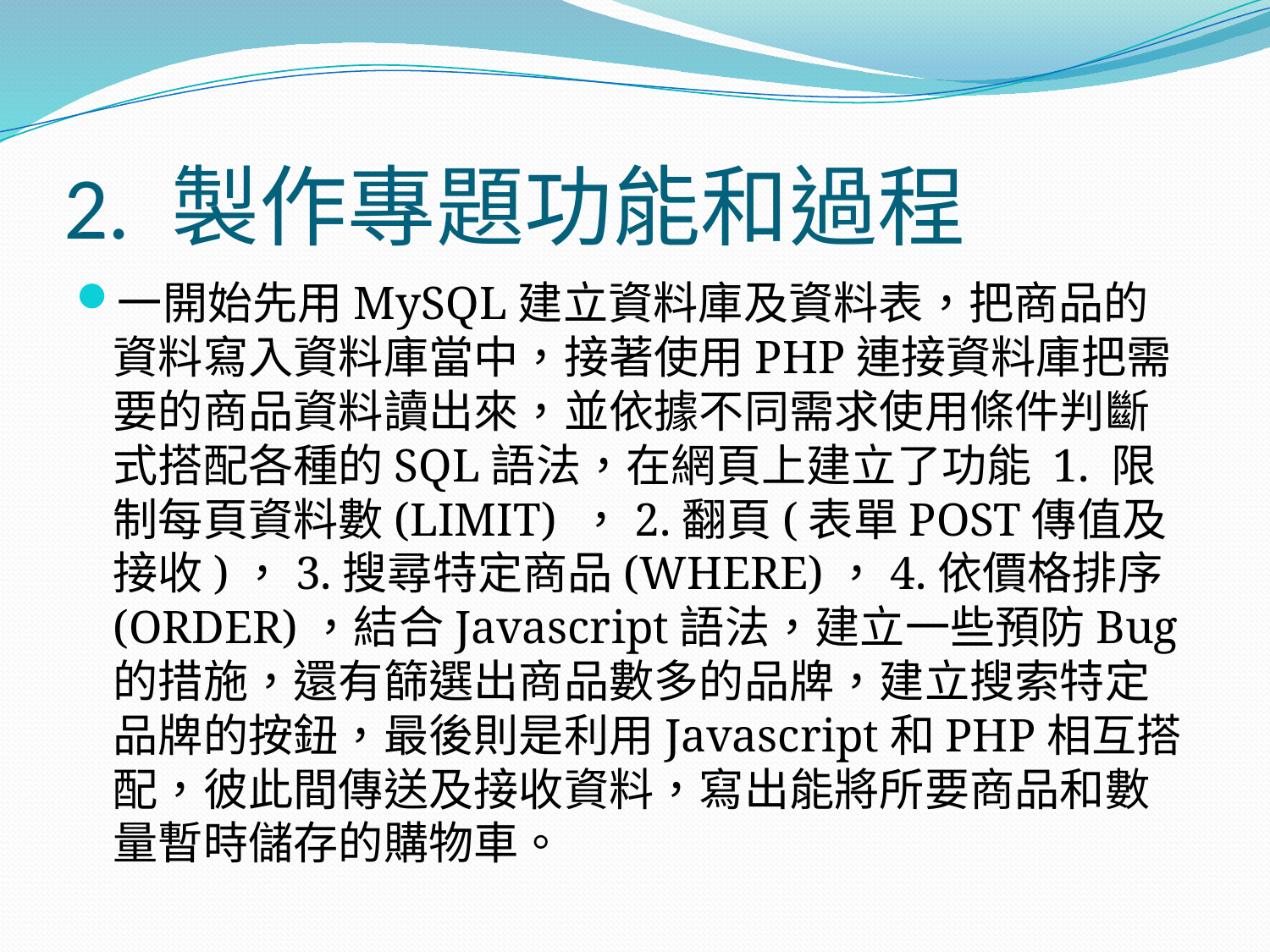

# 2. 製作專題功能和過程
一開始先用MySQL建立資料庫及資料表，把商品的資料寫入資料庫當中，接著使用PHP連接資料庫把需要的商品資料讀出來，並依據不同需求使用條件判斷式搭配各種的SQL語法，在網頁上建立了功能 1. 限制每頁資料數(LIMIT) ，2.翻頁(表單POST傳值及接收)，3.搜尋特定商品(WHERE)，4.依價格排序(ORDER)，結合Javascript語法，建立一些預防Bug的措施，還有篩選出商品數多的品牌，建立搜索特定品牌的按鈕，最後則是利用Javascript和PHP相互搭配，彼此間傳送及接收資料，寫出能將所要商品和數量暫時儲存的購物車。